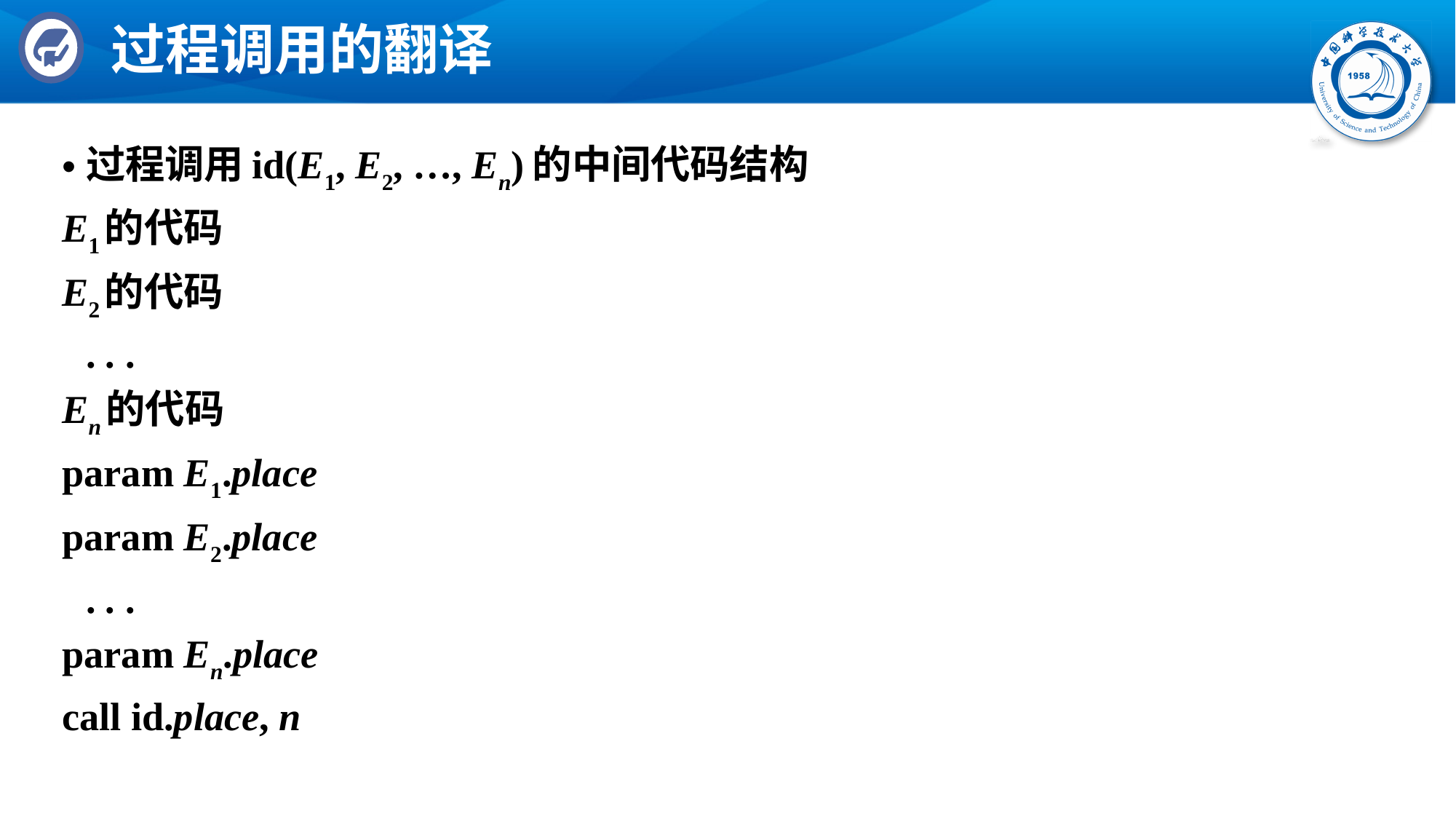

# 过程调用的翻译
过程调用id(E1, E2, …, En)的中间代码结构
E1的代码
E2的代码
	. . .
En的代码
param E1.place
param E2.place
	. . .
param En.place
call id.place, n